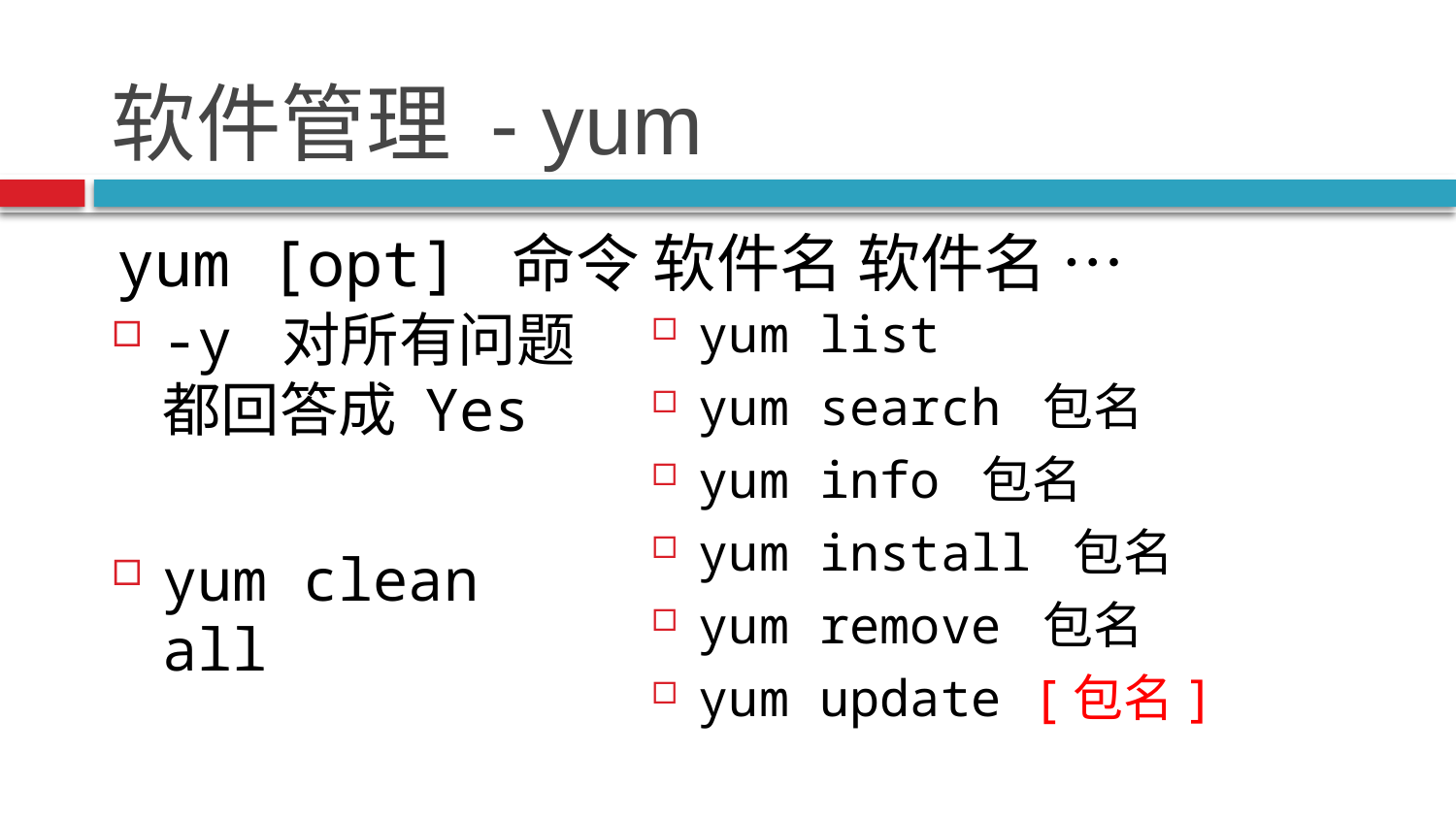

# 软件管理 - yum
yum [opt] 命令 软件名 软件名 …
-y 对所有问题都回答成 Yes

yum clean all
yum list
yum search 包名
yum info 包名
yum install 包名
yum remove 包名
yum update [包名]